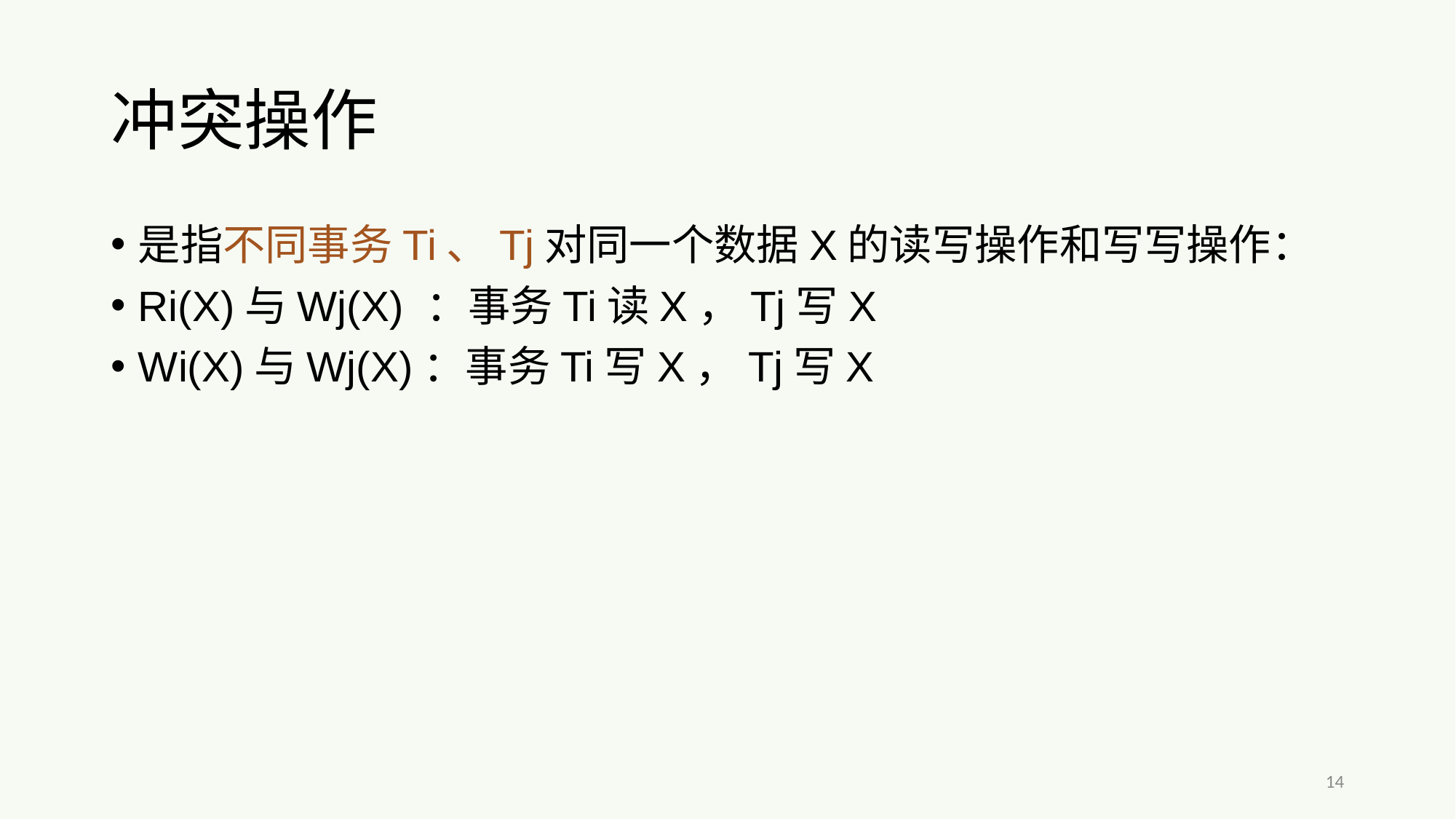

# 冲突操作
是指不同事务Ti、Tj对同一个数据X的读写操作和写写操作：
Ri(X)与Wj(X) ：事务Ti读X，Tj写X
Wi(X)与Wj(X)：事务Ti写X，Tj写X

14